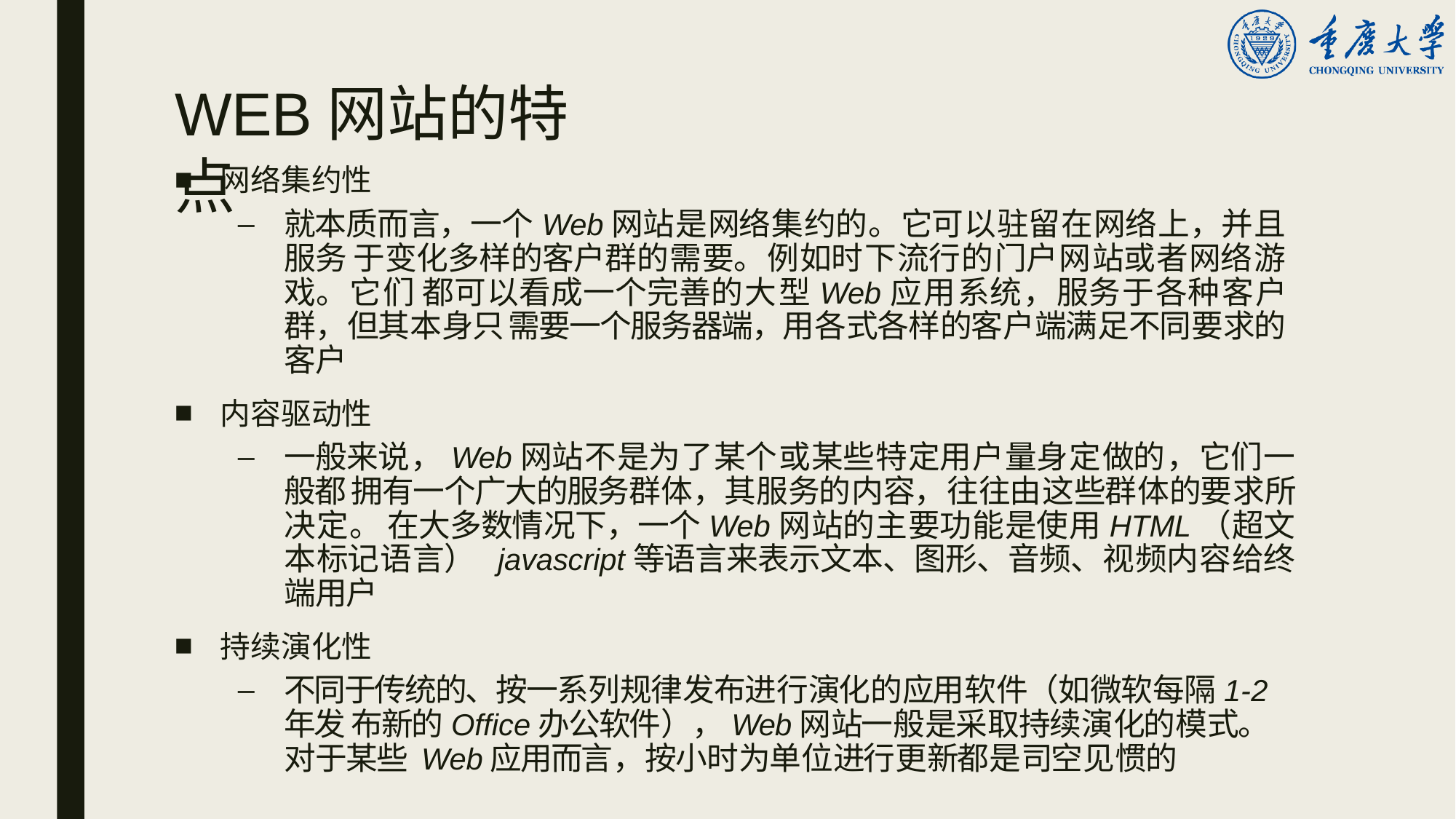

# WEB网站的特点
网络集约性
就本质而言，一个Web网站是网络集约的。它可以驻留在网络上，并且服务 于变化多样的客户群的需要。例如时下流行的门户网站或者网络游戏。它们 都可以看成一个完善的大型Web应用系统，服务于各种客户群，但其本身只 需要一个服务器端，用各式各样的客户端满足不同要求的客户
内容驱动性
一般来说，Web网站不是为了某个或某些特定用户量身定做的，它们一般都 拥有一个广大的服务群体，其服务的内容，往往由这些群体的要求所决定。 在大多数情况下，一个Web网站的主要功能是使用HTML（超文本标记语言）  javascript等语言来表示文本、图形、音频、视频内容给终端用户
持续演化性
不同于传统的、按一系列规律发布进行演化的应用软件（如微软每隔1-2年发 布新的Office办公软件），Web网站一般是采取持续演化的模式。对于某些 Web应用而言，按小时为单位进行更新都是司空见惯的